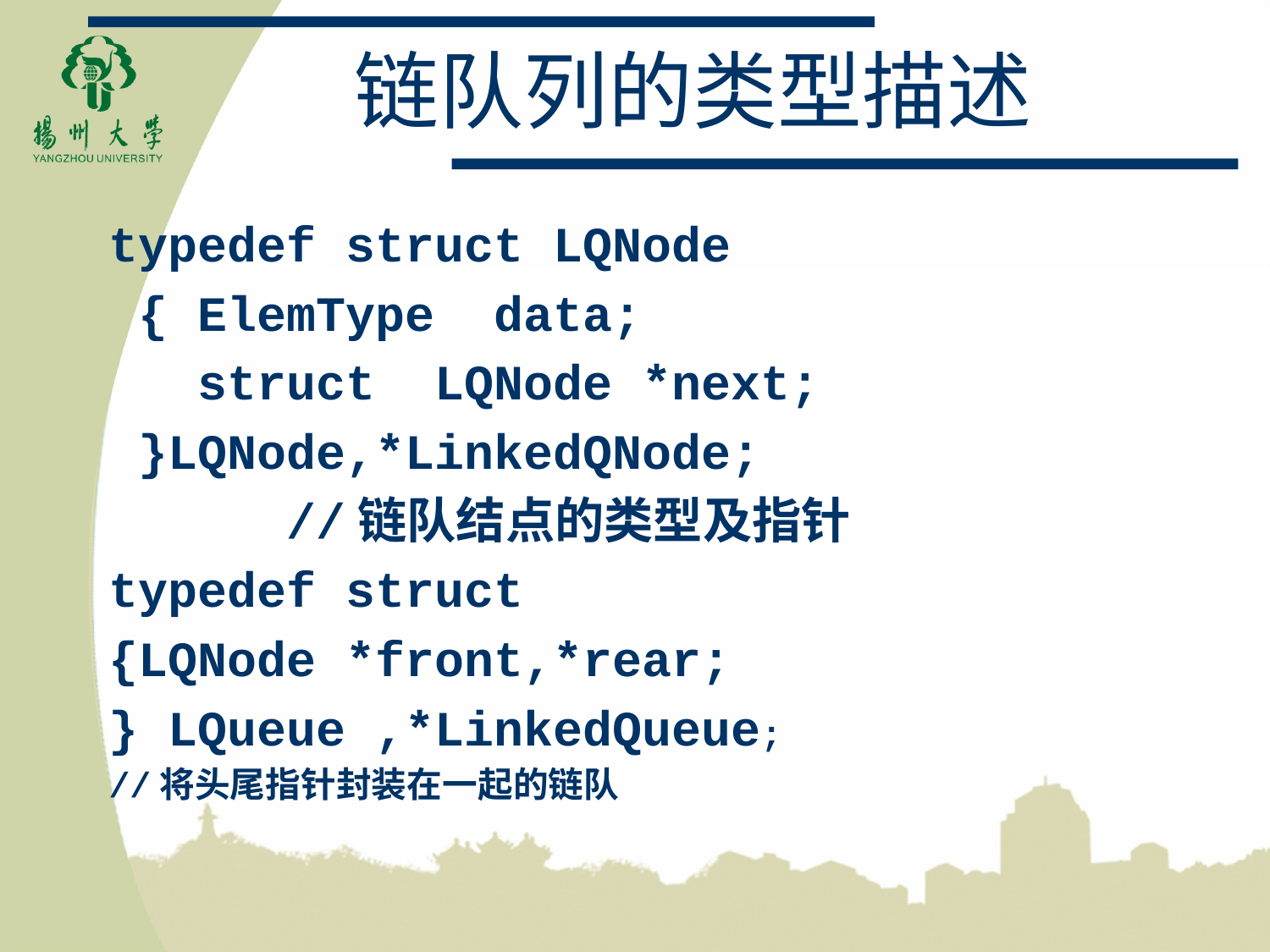

# 链队列的类型描述
typedef struct LQNode
 { ElemType  data;
   struct  LQNode *next;
 }LQNode,*LinkedQNode;
      //链队结点的类型及指针
typedef struct
{LQNode *front,*rear;
} LQueue ,*LinkedQueue;
//将头尾指针封装在一起的链队